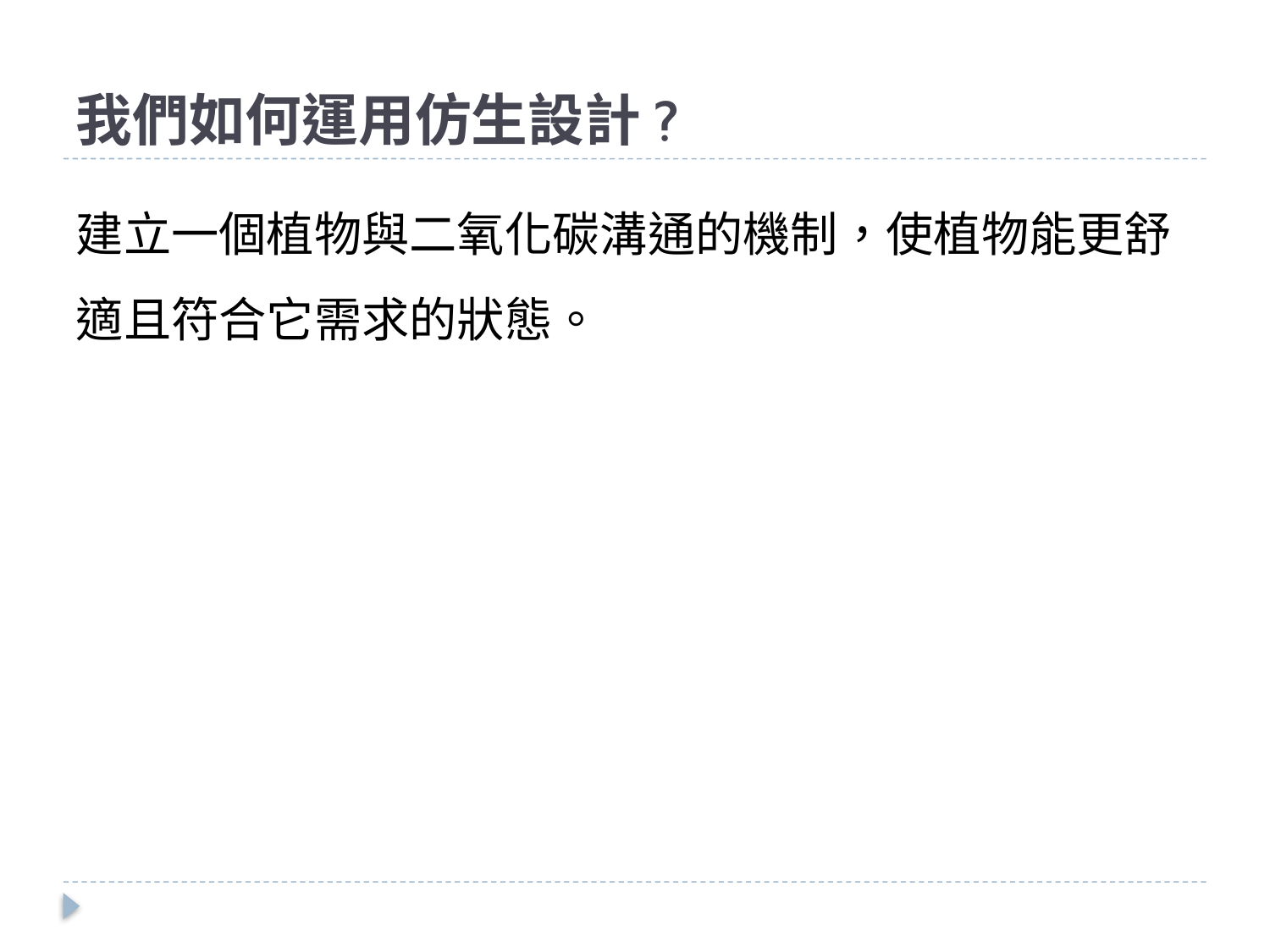

# 我們如何運用仿生設計?
建立一個植物與二氧化碳溝通的機制，使植物能更舒適且符合它需求的狀態。